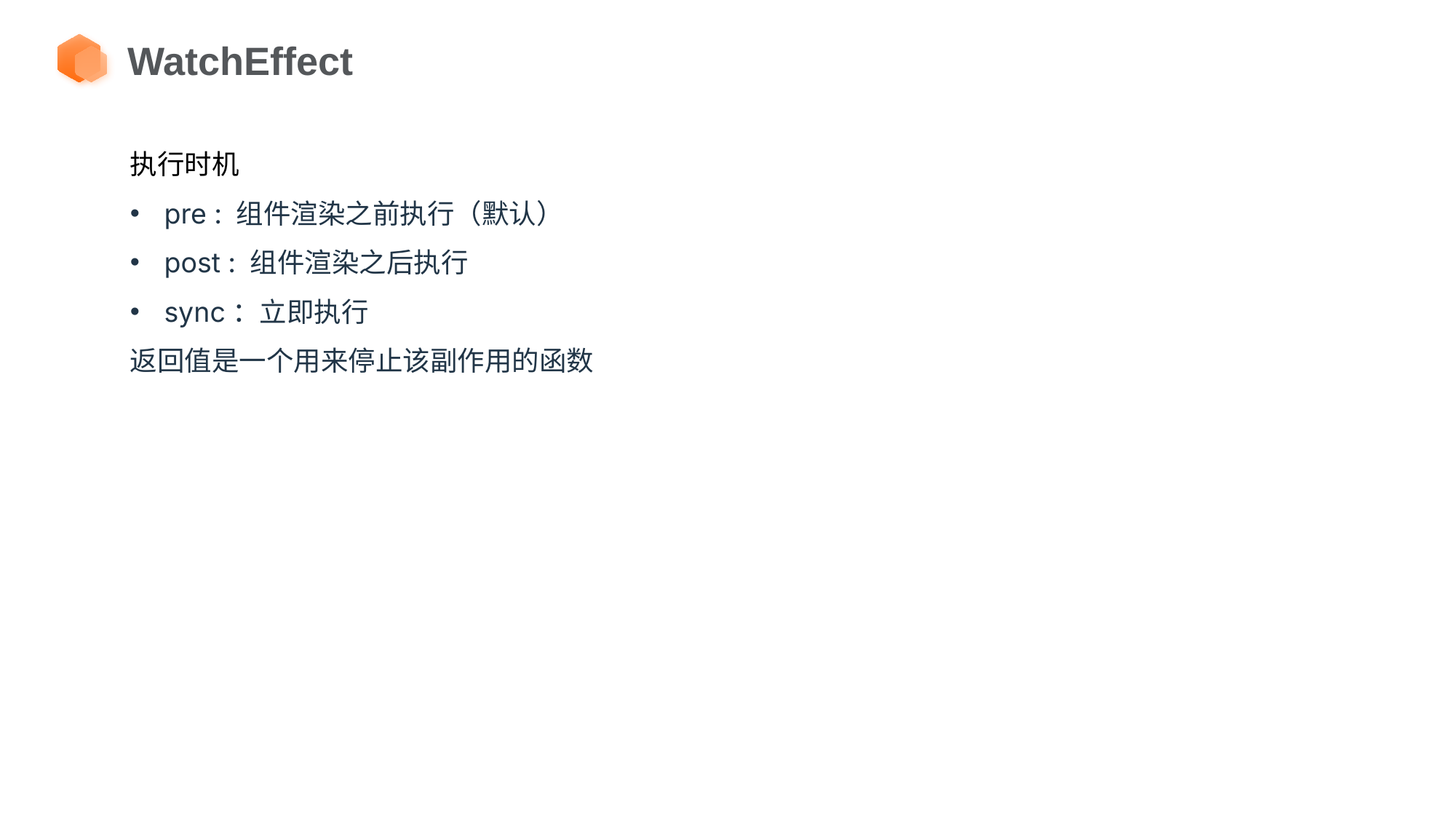

WatchEffect
执行时机
pre : 组件渲染之前执行（默认）
post : 组件渲染之后执行
sync：立即执行
返回值是一个用来停止该副作用的函数